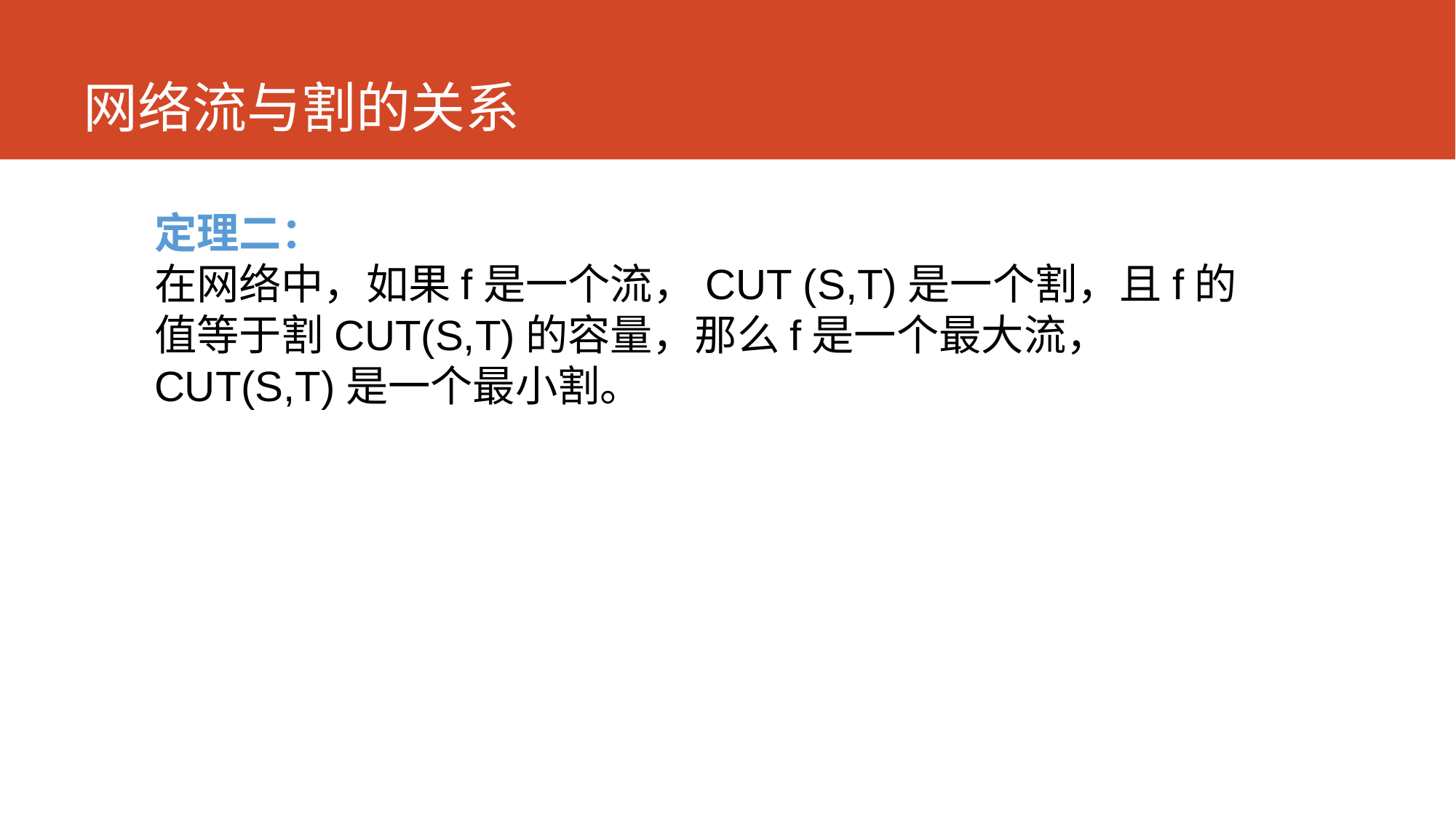

# 网络流与割的关系
定理二：
在网络中，如果f是一个流，CUT (S,T)是一个割，且f的值等于割CUT(S,T)的容量，那么f是一个最大流， CUT(S,T)是一个最小割。